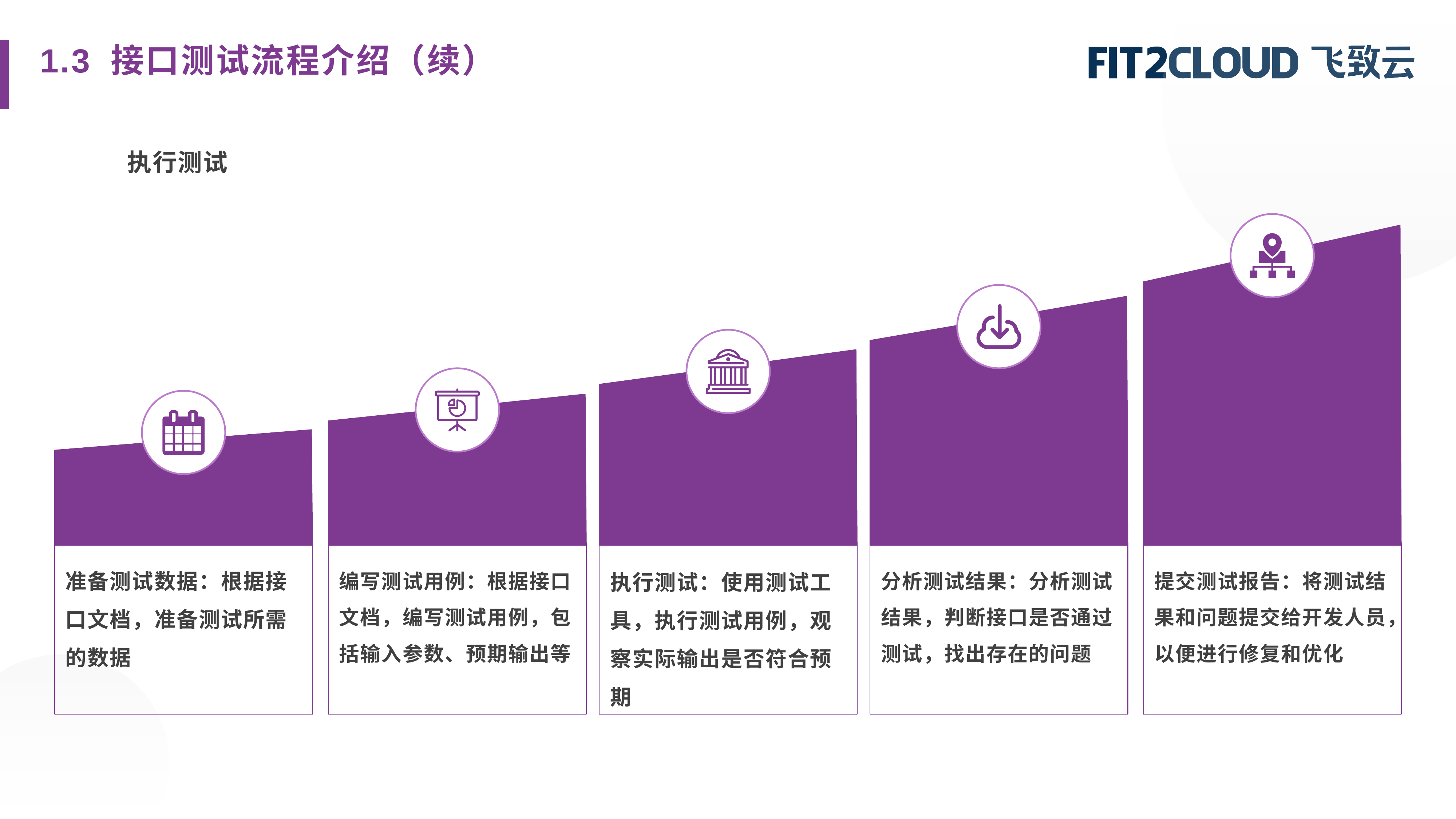

1.3 接口测试流程介绍（续）

执行测试

准备测试数据：根据接口文档，准备测试所需的数据
编写测试用例：根据接口文档，编写测试用例，包括输入参数、预期输出等
执行测试：使用测试工具，执行测试用例，观察实际输出是否符合预期
分析测试结果：分析测试结果，判断接口是否通过测试，找出存在的问题
提交测试报告：将测试结果和问题提交给开发人员，以便进行修复和优化